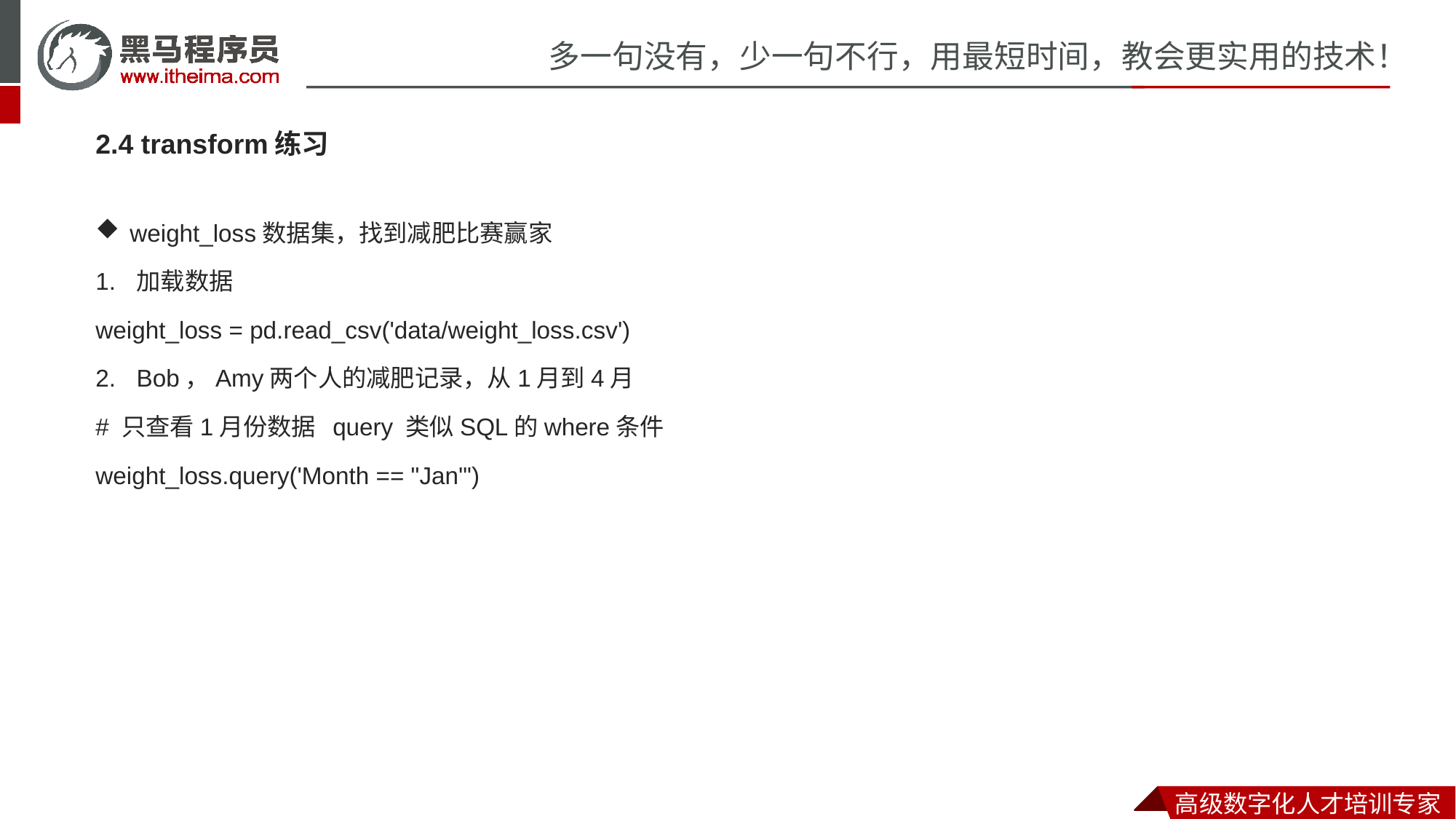

2.4 transform练习
weight_loss数据集，找到减肥比赛赢家
加载数据
weight_loss = pd.read_csv('data/weight_loss.csv')
Bob，Amy两个人的减肥记录，从1月到4月
# 只查看1月份数据  query 类似SQL的where条件
weight_loss.query('Month == "Jan"')